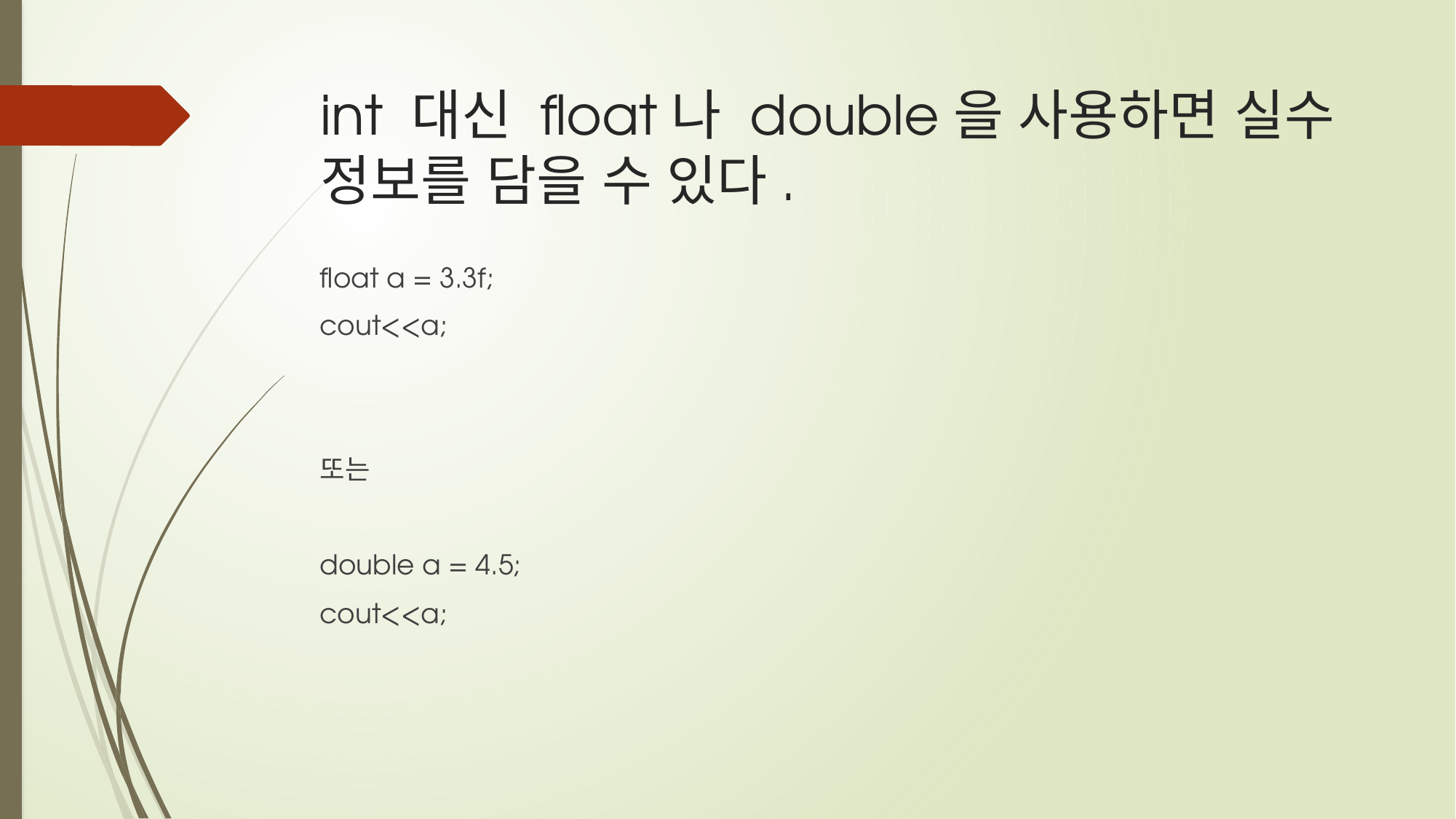

# int 대신 float나 double을 사용하면 실수 정보를 담을 수 있다.
float a = 3.3f;
cout<<a;

또는

double a = 4.5;
cout<<a;